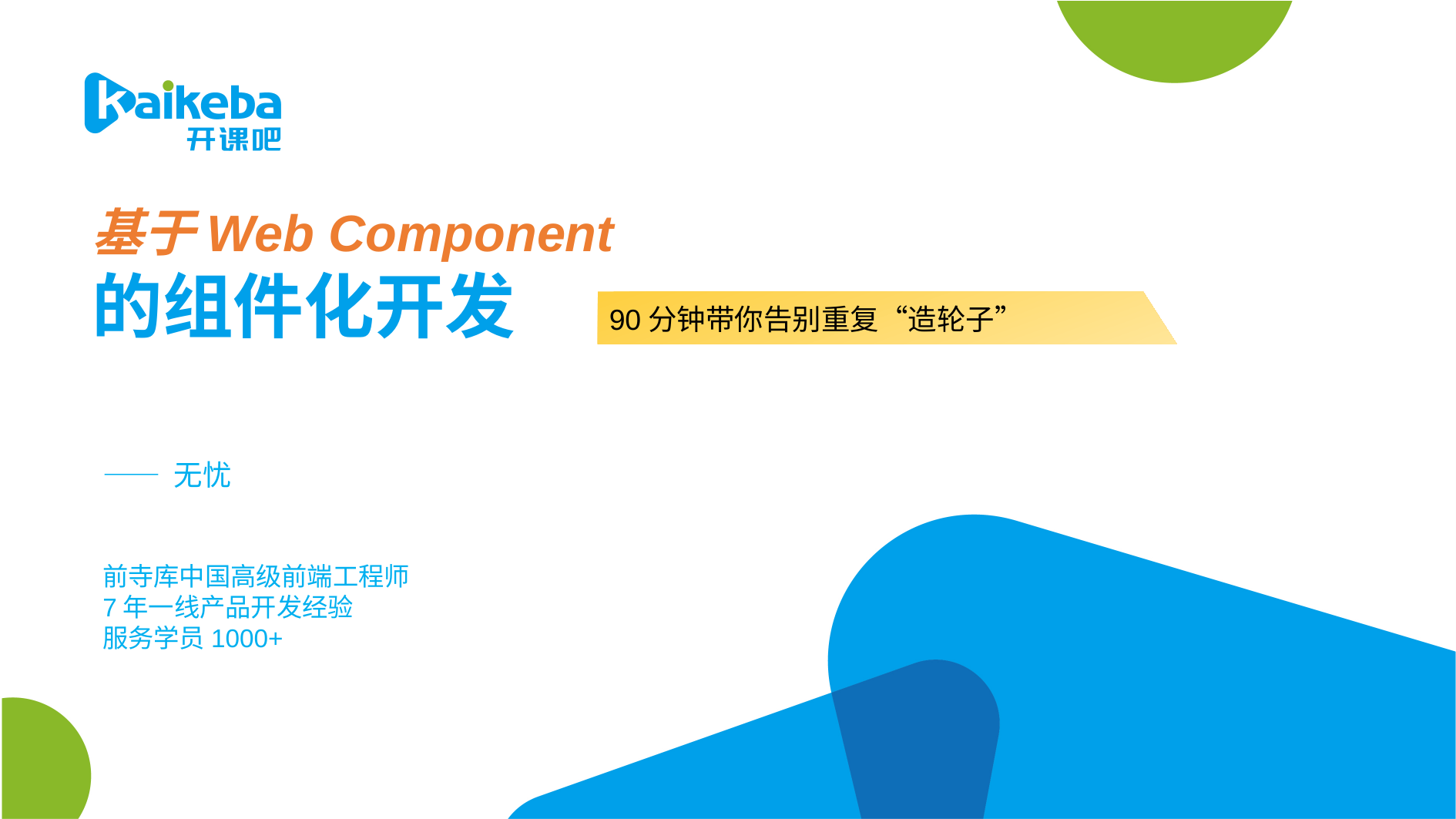

基于Web Component
的组件化开发

90分钟带你告别重复“造轮子”
—— 无忧

前寺库中国高级前端工程师
7年一线产品开发经验
服务学员1000+